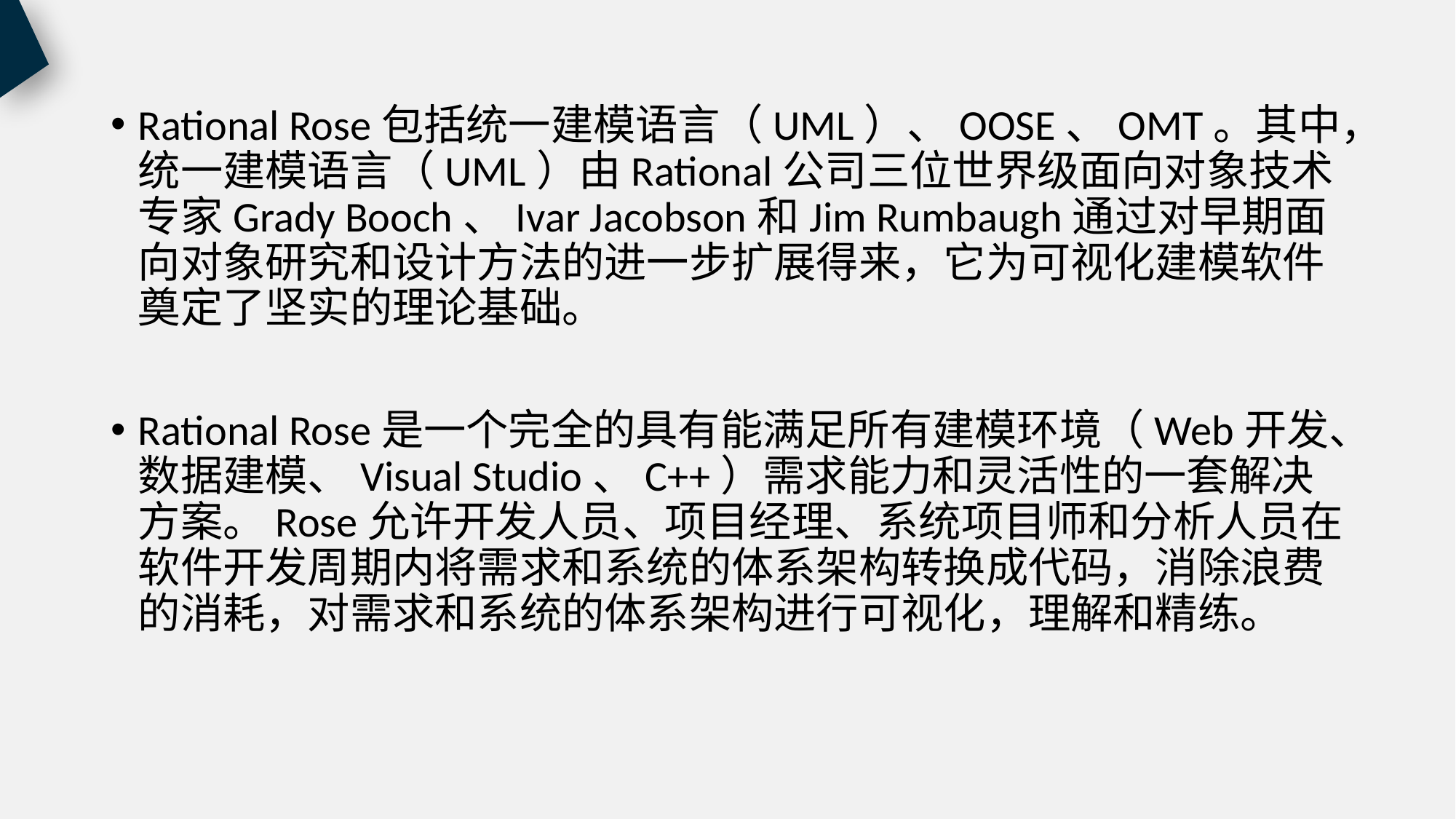

Rational Rose包括统一建模语言（UML）、OOSE、OMT。其中，统一建模语言（UML）由Rational公司三位世界级面向对象技术专家Grady Booch、Ivar Jacobson和Jim Rumbaugh通过对早期面向对象研究和设计方法的进一步扩展得来，它为可视化建模软件奠定了坚实的理论基础。

Rational Rose是一个完全的具有能满足所有建模环境（Web开发、数据建模、Visual Studio、C++）需求能力和灵活性的一套解决方案。Rose允许开发人员、项目经理、系统项目师和分析人员在软件开发周期内将需求和系统的体系架构转换成代码，消除浪费的消耗，对需求和系统的体系架构进行可视化，理解和精练。